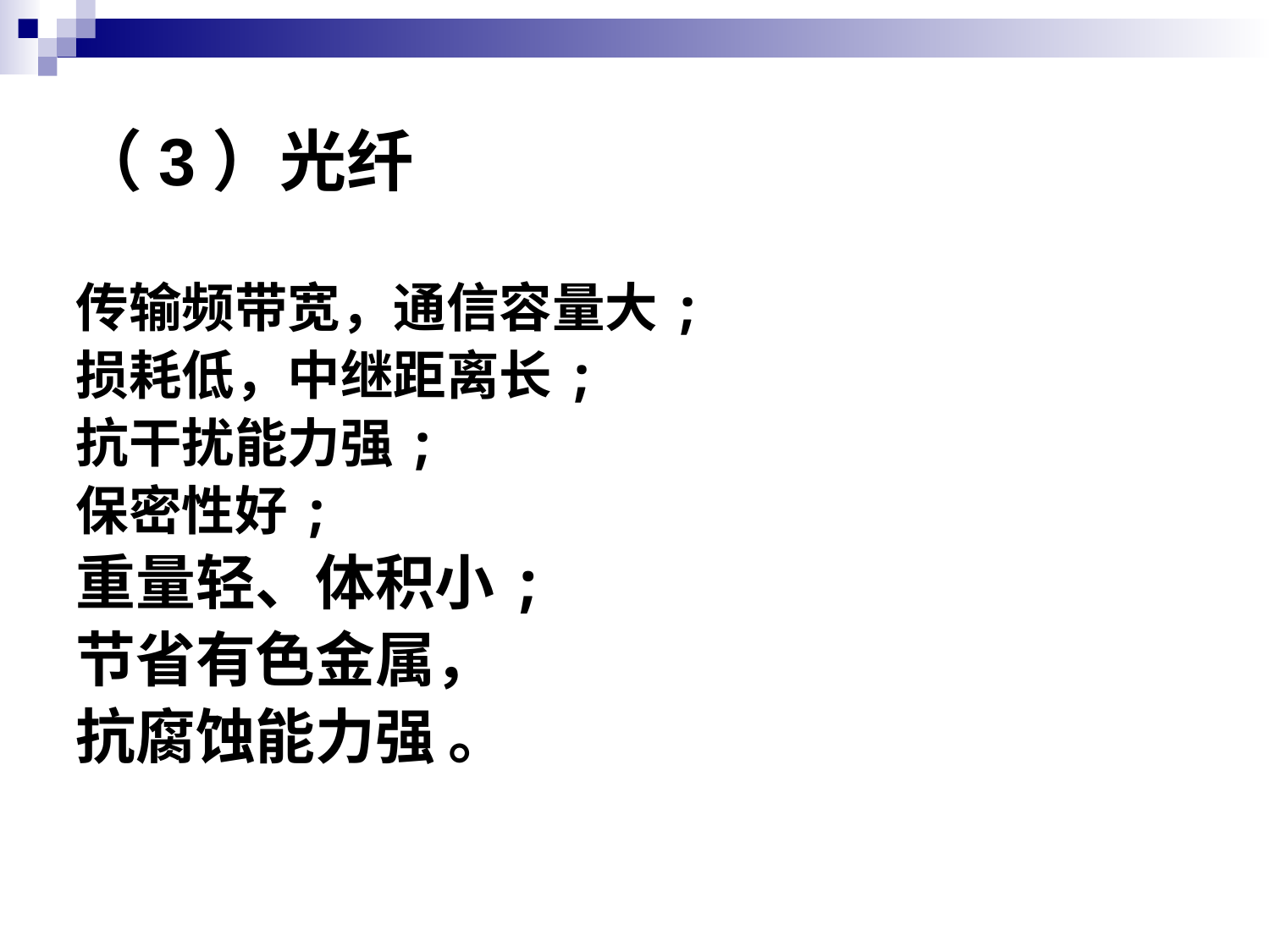

# （3）光纤
传输频带宽，通信容量大;
损耗低，中继距离长;
抗干扰能力强;
保密性好;
重量轻、体积小;
节省有色金属，
抗腐蚀能力强 。